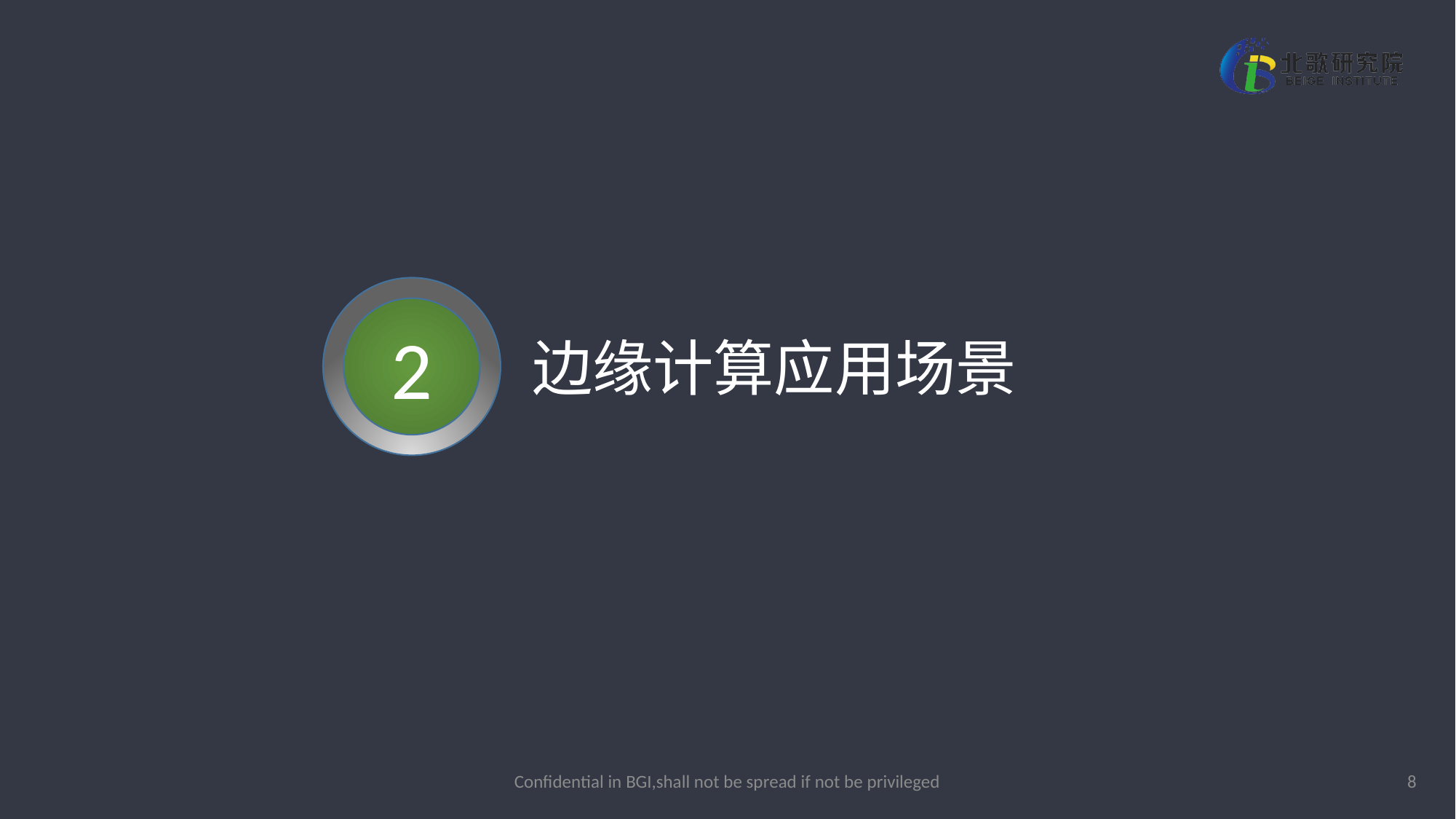

2
边缘计算应用场景
Confidential in BGI,shall not be spread if not be privileged
8